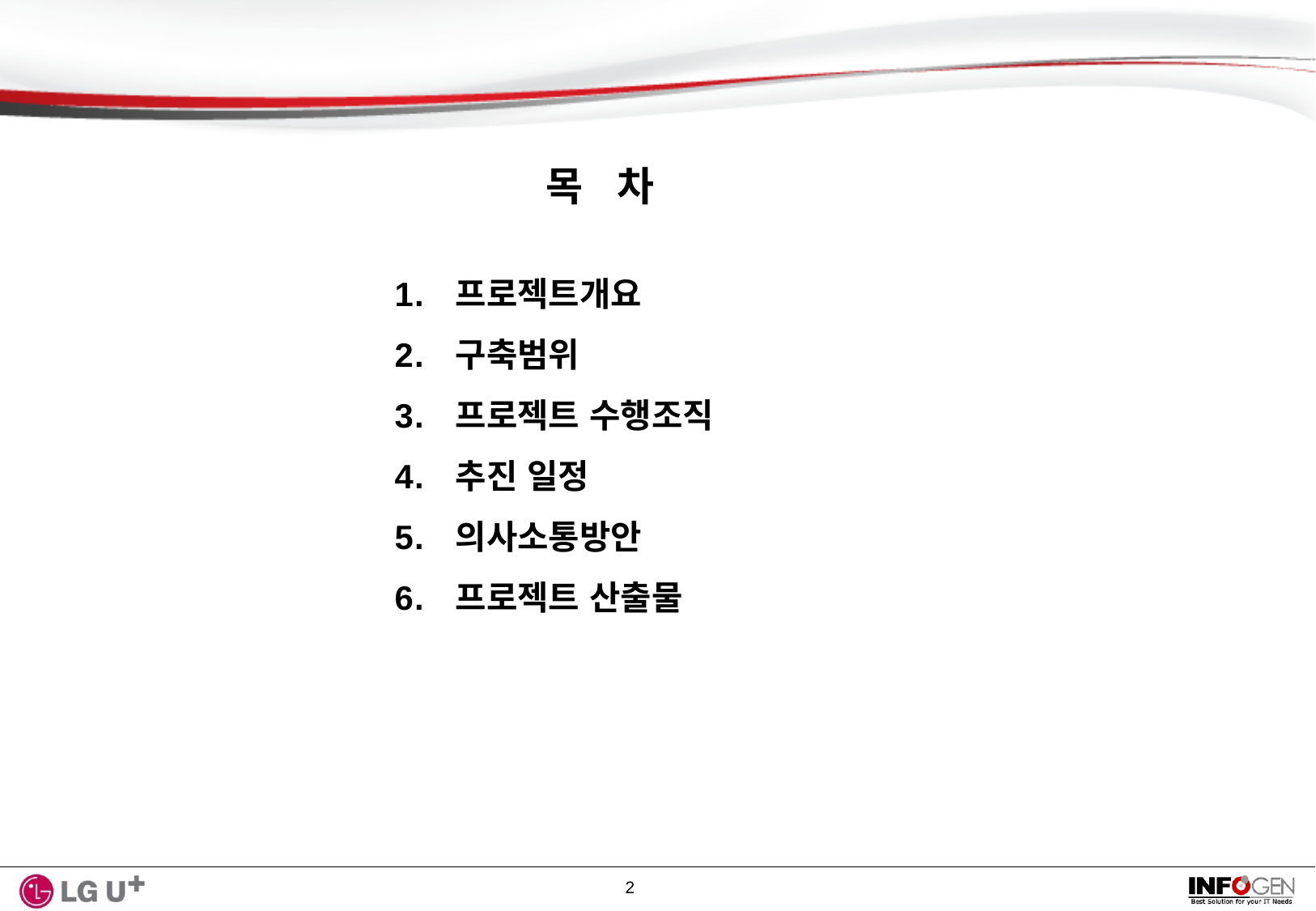

목   차
프로젝트개요
구축범위
프로젝트 수행조직
추진 일정
의사소통방안
프로젝트 산출물